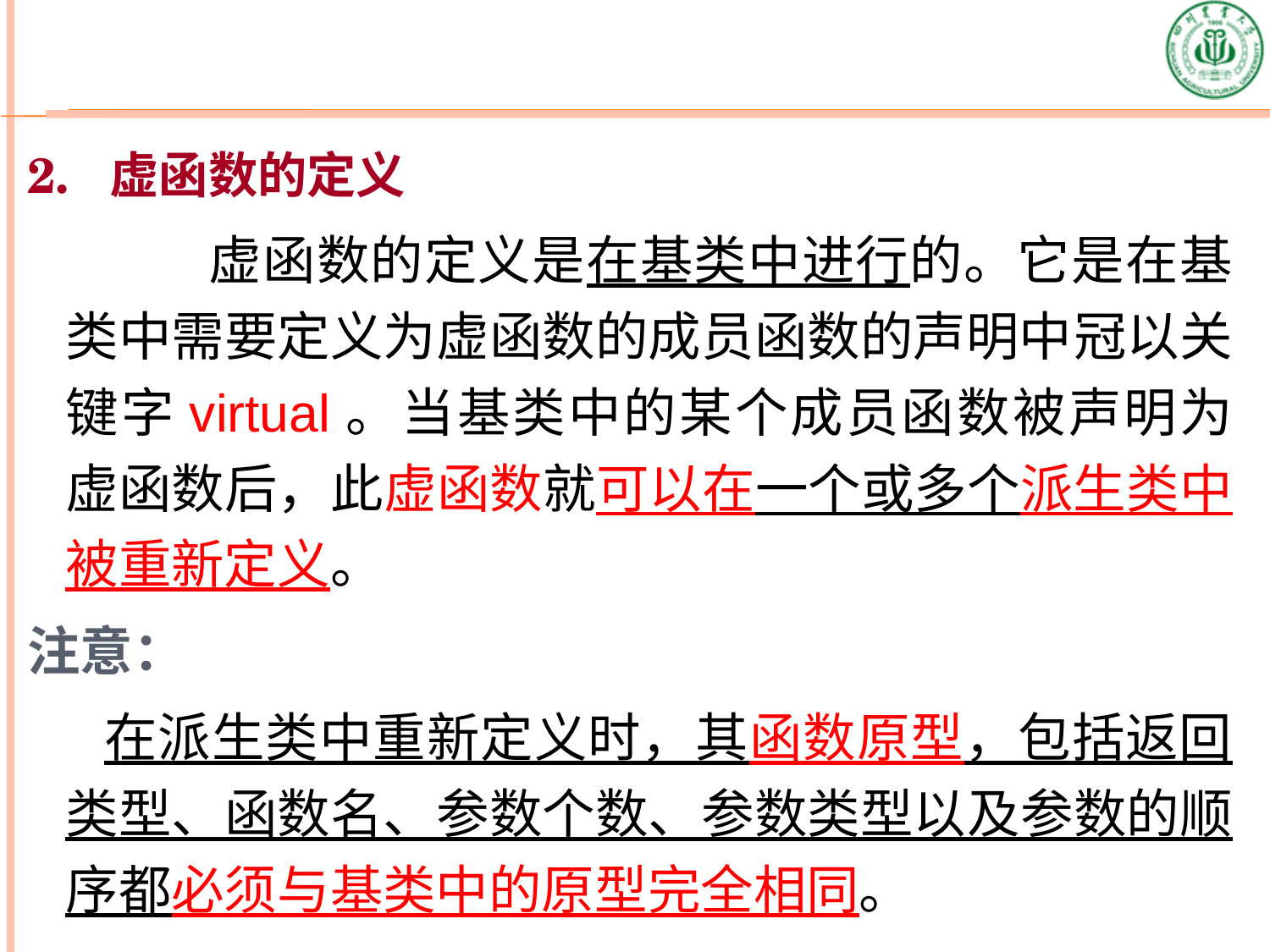

2.  虚函数的定义
             虚函数的定义是在基类中进行的。它是在基类中需要定义为虚函数的成员函数的声明中冠以关键字virtual。当基类中的某个成员函数被声明为虚函数后，此虚函数就可以在一个或多个派生类中被重新定义。
注意：
     在派生类中重新定义时，其函数原型，包括返回类型、函数名、参数个数、参数类型以及参数的顺序都必须与基类中的原型完全相同。